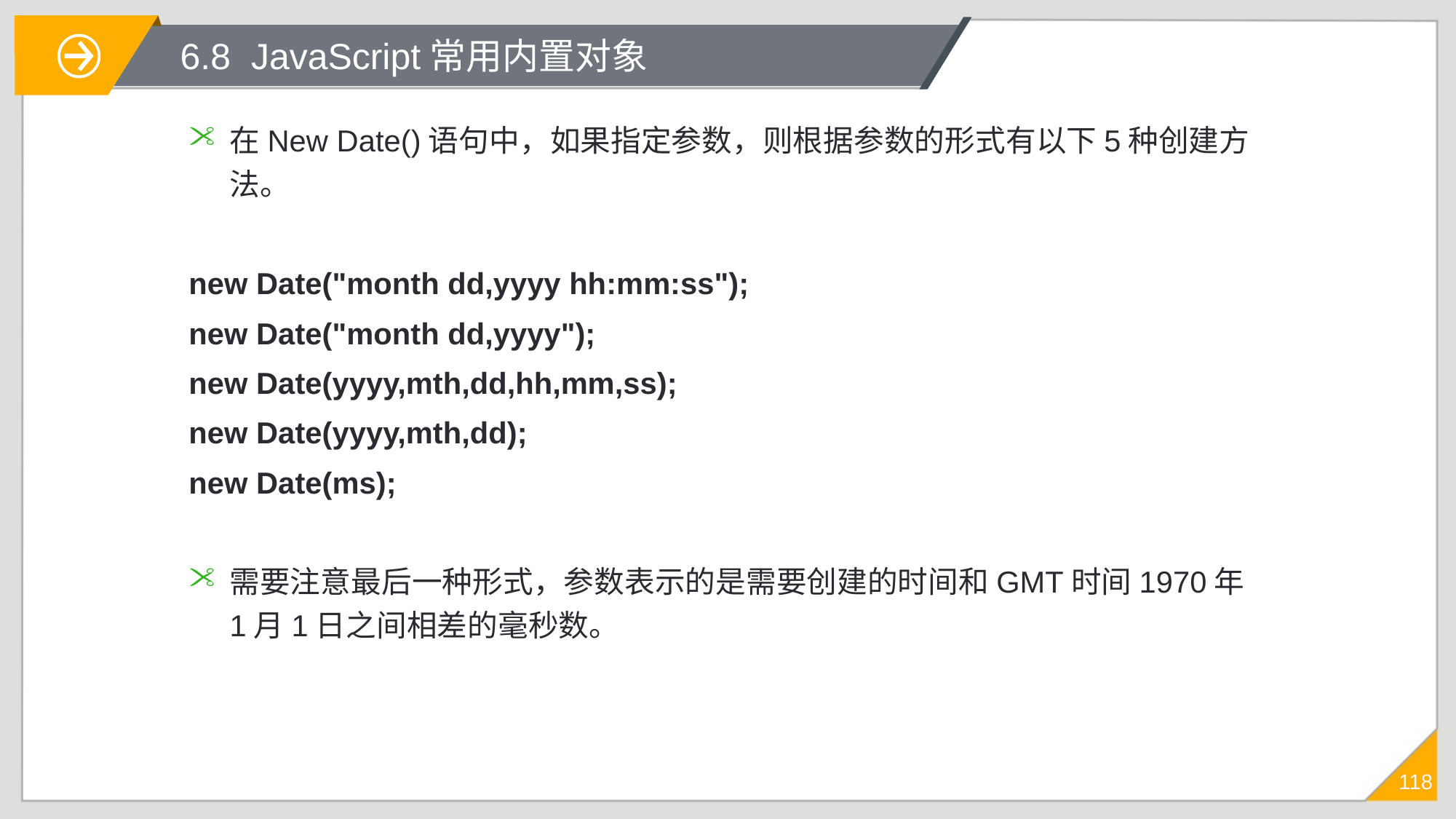

# 6.8  JavaScript常用内置对象
在New Date()语句中，如果指定参数，则根据参数的形式有以下5种创建方法。

new Date("month dd,yyyy hh:mm:ss");
new Date("month dd,yyyy");
new Date(yyyy,mth,dd,hh,mm,ss);
new Date(yyyy,mth,dd);
new Date(ms);

需要注意最后一种形式，参数表示的是需要创建的时间和GMT时间1970年1月1日之间相差的毫秒数。